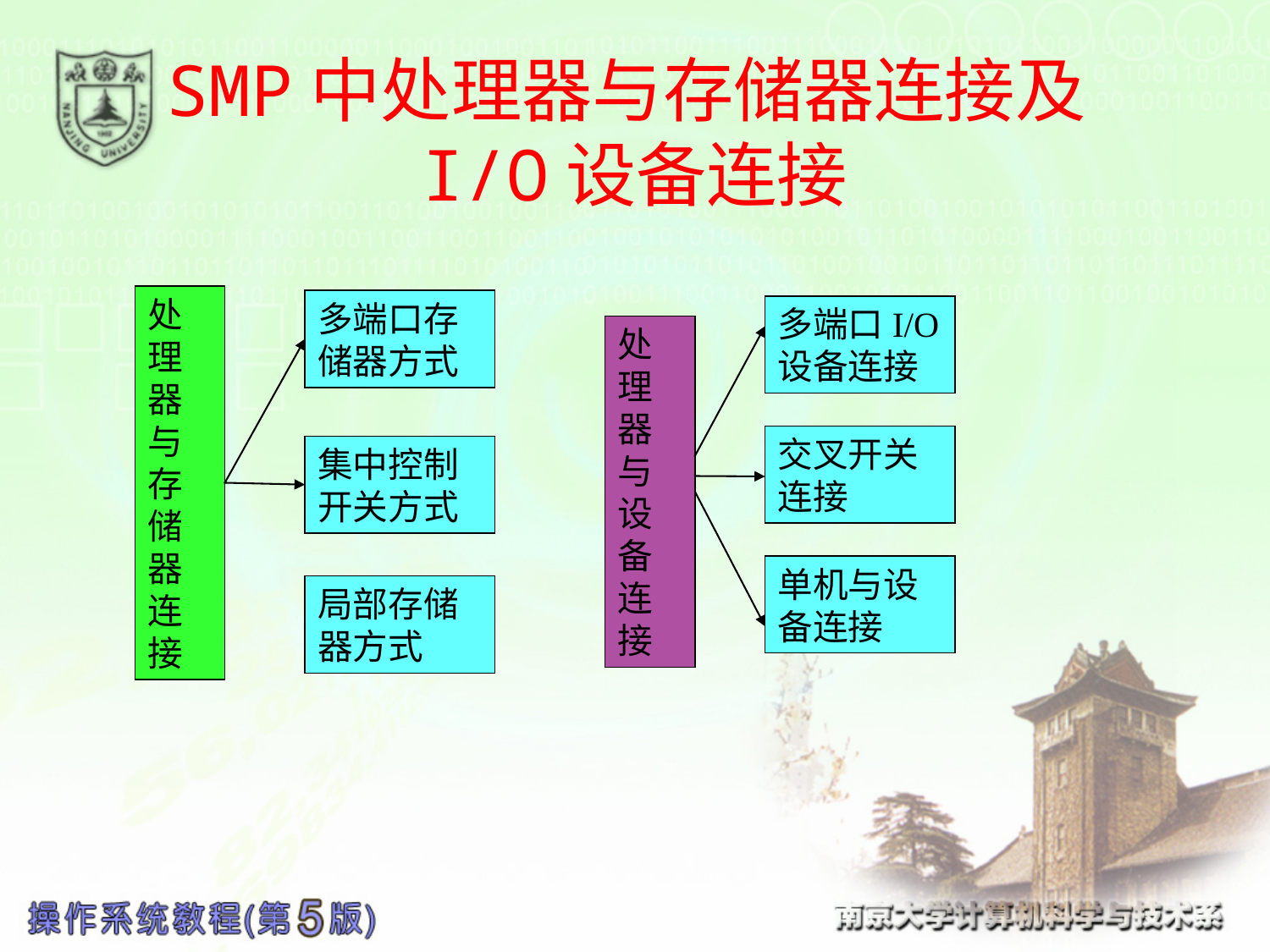

# SMP中处理器与存储器连接及I/O设备连接
处理器与存储器连接
多端口存储器方式
多端口I/O设备连接
处理器与设备连接
交叉开关连接
集中控制开关方式
单机与设备连接
局部存储器方式